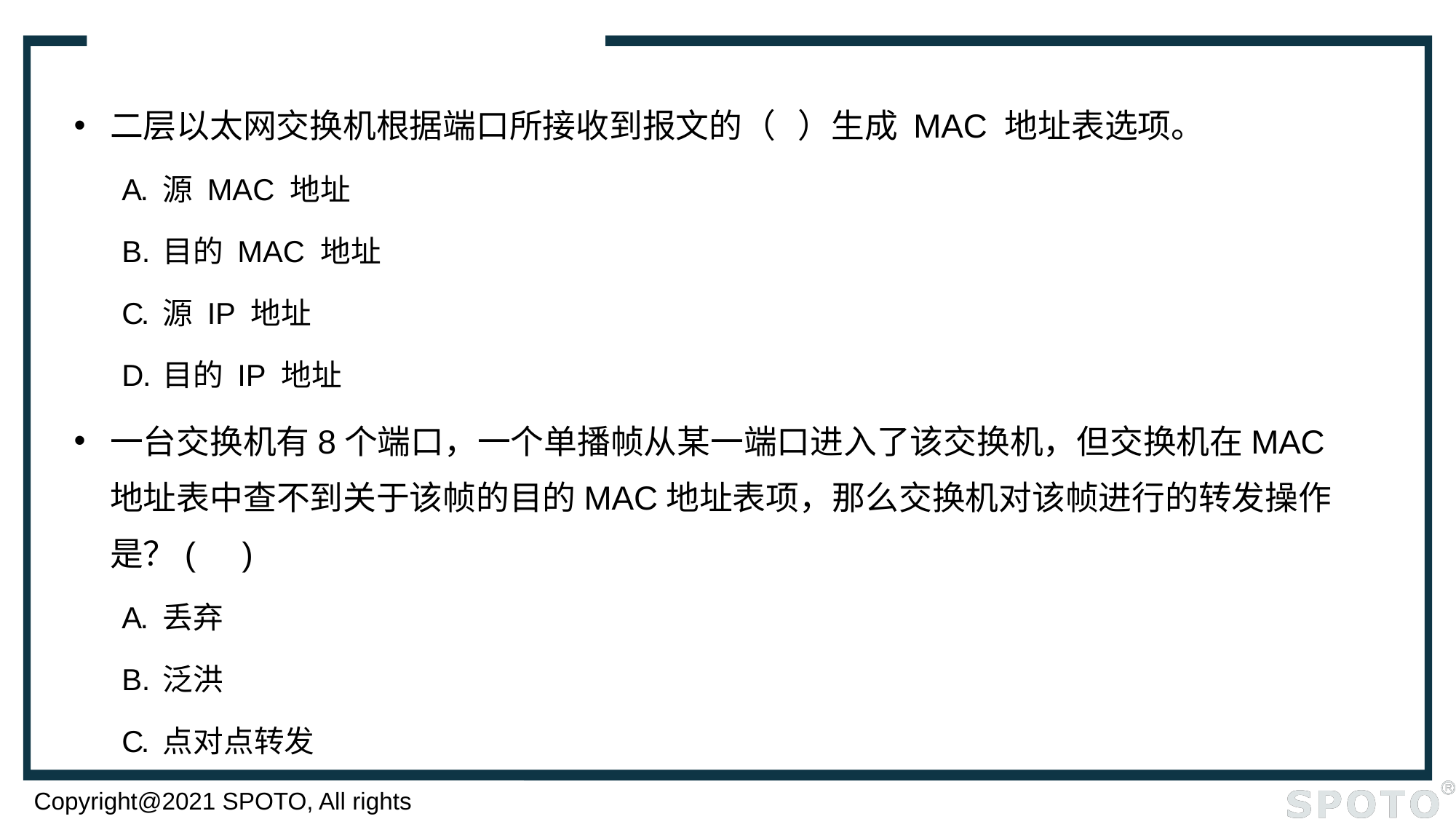

#
二层以太网交换机根据端口所接收到报文的（   ）生成 MAC 地址表选项。
源 MAC 地址
目的 MAC 地址
源 IP 地址
目的 IP 地址
一台交换机有8个端口，一个单播帧从某一端口进入了该交换机，但交换机在MAC地址表中查不到关于该帧的目的MAC地址表项，那么交换机对该帧进行的转发操作是？(     )
丢弃
泛洪
点对点转发